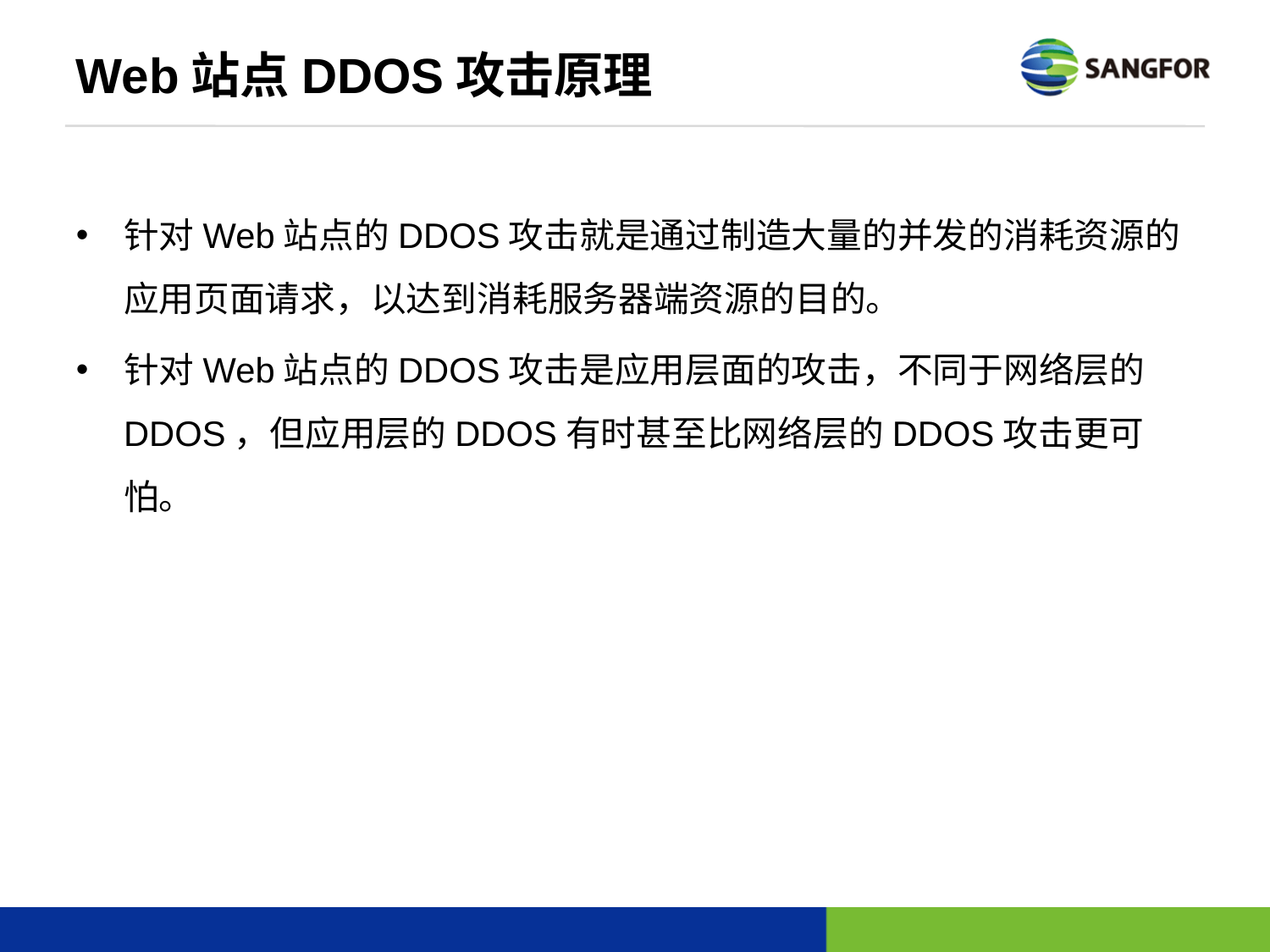

# Web站点DDOS攻击原理
针对Web站点的DDOS攻击就是通过制造大量的并发的消耗资源的应用页面请求，以达到消耗服务器端资源的目的。
针对Web站点的DDOS攻击是应用层面的攻击，不同于网络层的DDOS，但应用层的DDOS有时甚至比网络层的DDOS攻击更可怕。